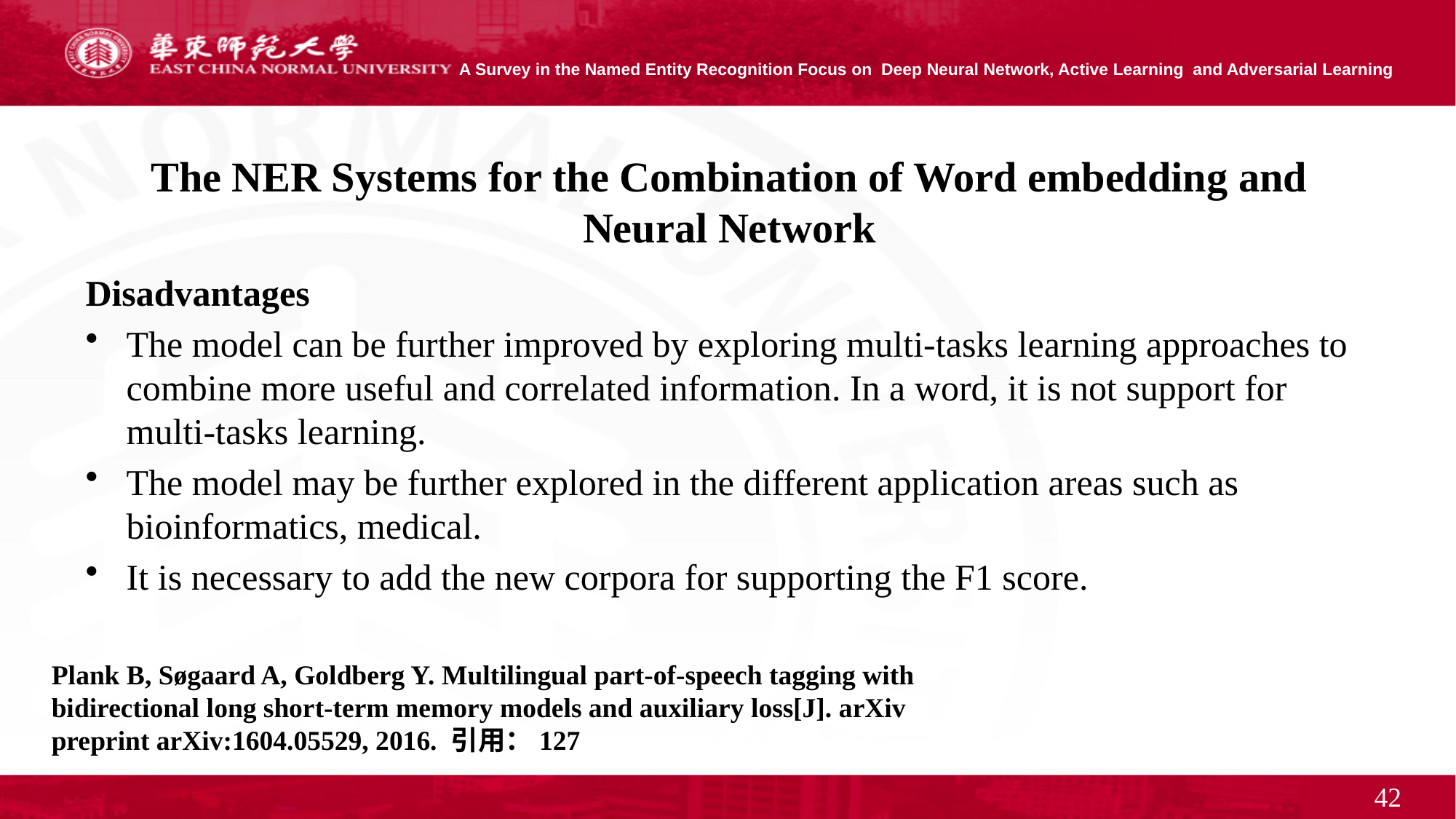

# The NER Systems for the Combination of Word embedding and Neural Network
Disadvantages
The model can be further improved by exploring multi-tasks learning approaches to combine more useful and correlated information. In a word, it is not support for multi-tasks learning.
The model may be further explored in the different application areas such as bioinformatics, medical.
It is necessary to add the new corpora for supporting the F1 score.

Plank B, Søgaard A, Goldberg Y. Multilingual part-of-speech tagging with bidirectional long short-term memory models and auxiliary loss[J]. arXiv preprint arXiv:1604.05529, 2016. 引用：127
42